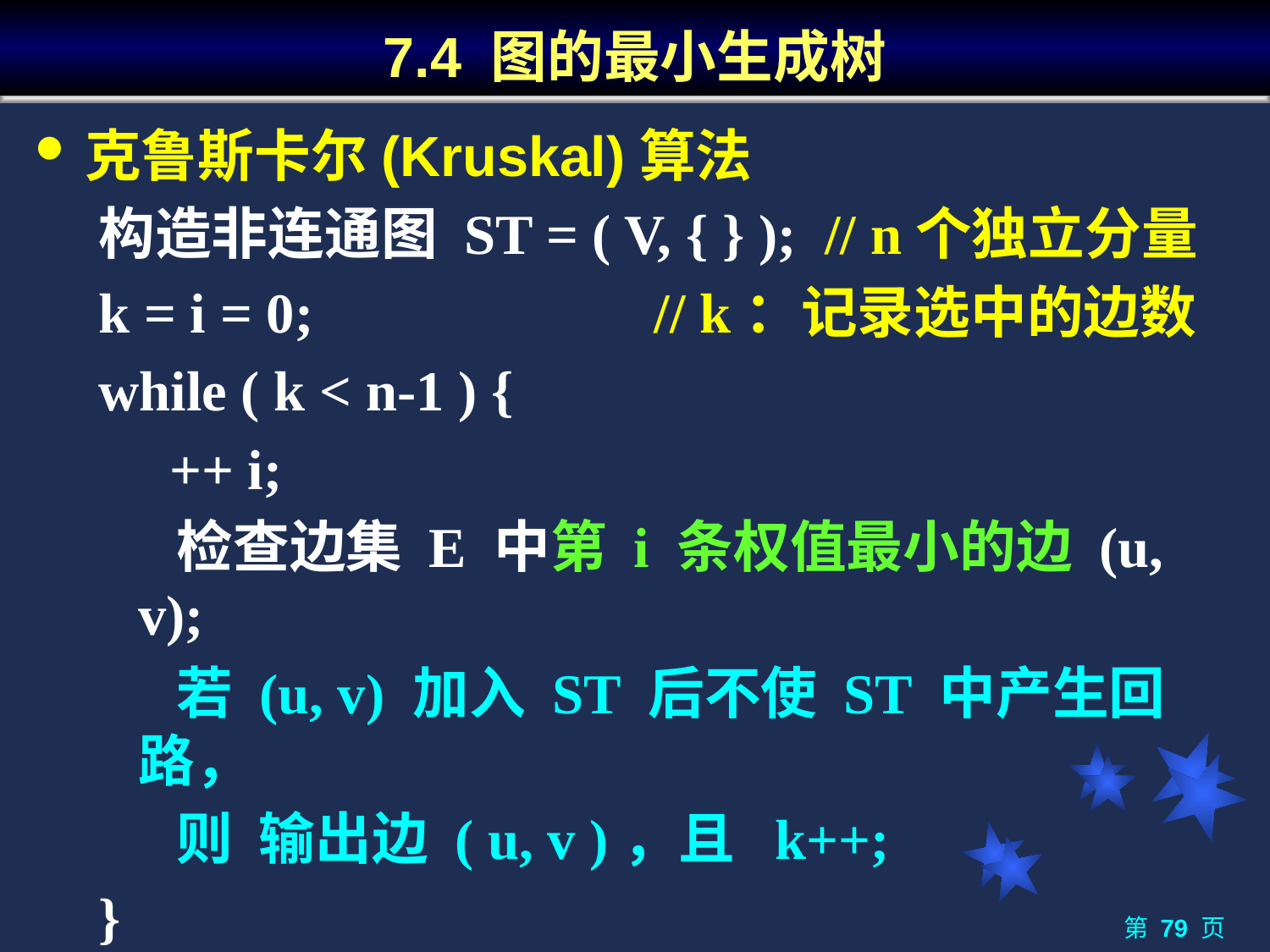

# 7.4 图的最小生成树
克鲁斯卡尔(Kruskal)算法
构造非连通图 ST = ( V, { } );  // n个独立分量
k = i = 0;                        // k：记录选中的边数
while ( k < n-1 ) {
     ++ i;
     检查边集 E 中第 i 条权值最小的边 (u, v);
     若 (u, v) 加入 ST 后不使 ST 中产生回路，
     则  输出边 ( u, v )，且  k++;
}
第 79 页